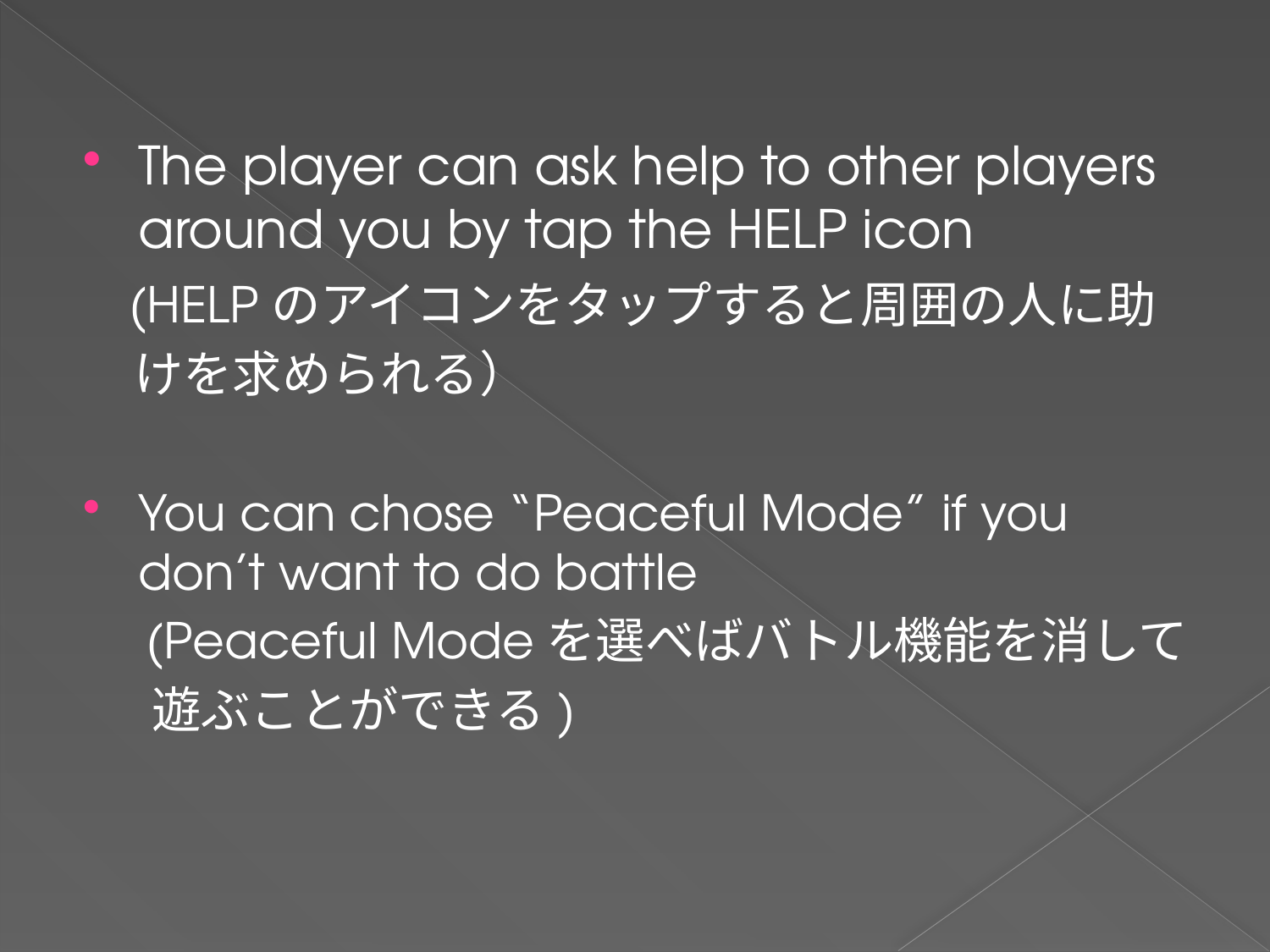

#
The player can ask help to other players around you by tap the HELP icon
   (HELPのアイコンをタップすると周囲の人に助
　けを求められる）

You can chose “Peaceful Mode” if you don’t want to do battle
　(Peaceful Modeを選べばバトル機能を消して
     遊ぶことができる)